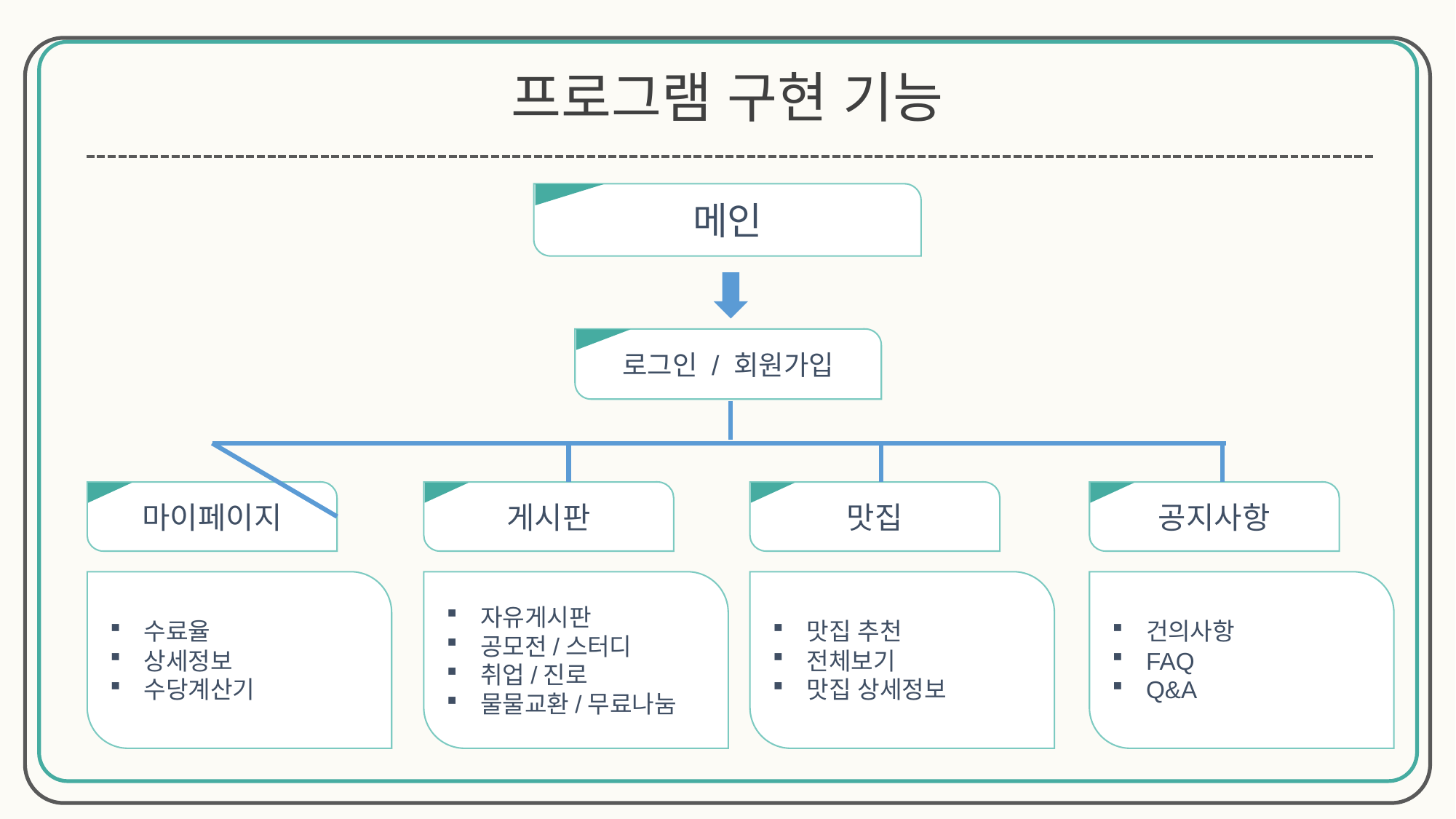

프로그램 구현 기능

메인

로그인 / 회원가입︎
마이페이지

게시판

맛집

공지사항

수료율
상세정보
수당계산기
자유게시판
공모전/스터디
취업/진로
물물교환/무료나눔
맛집 추천
전체보기
맛집 상세정보
건의사항
FAQ
Q&A